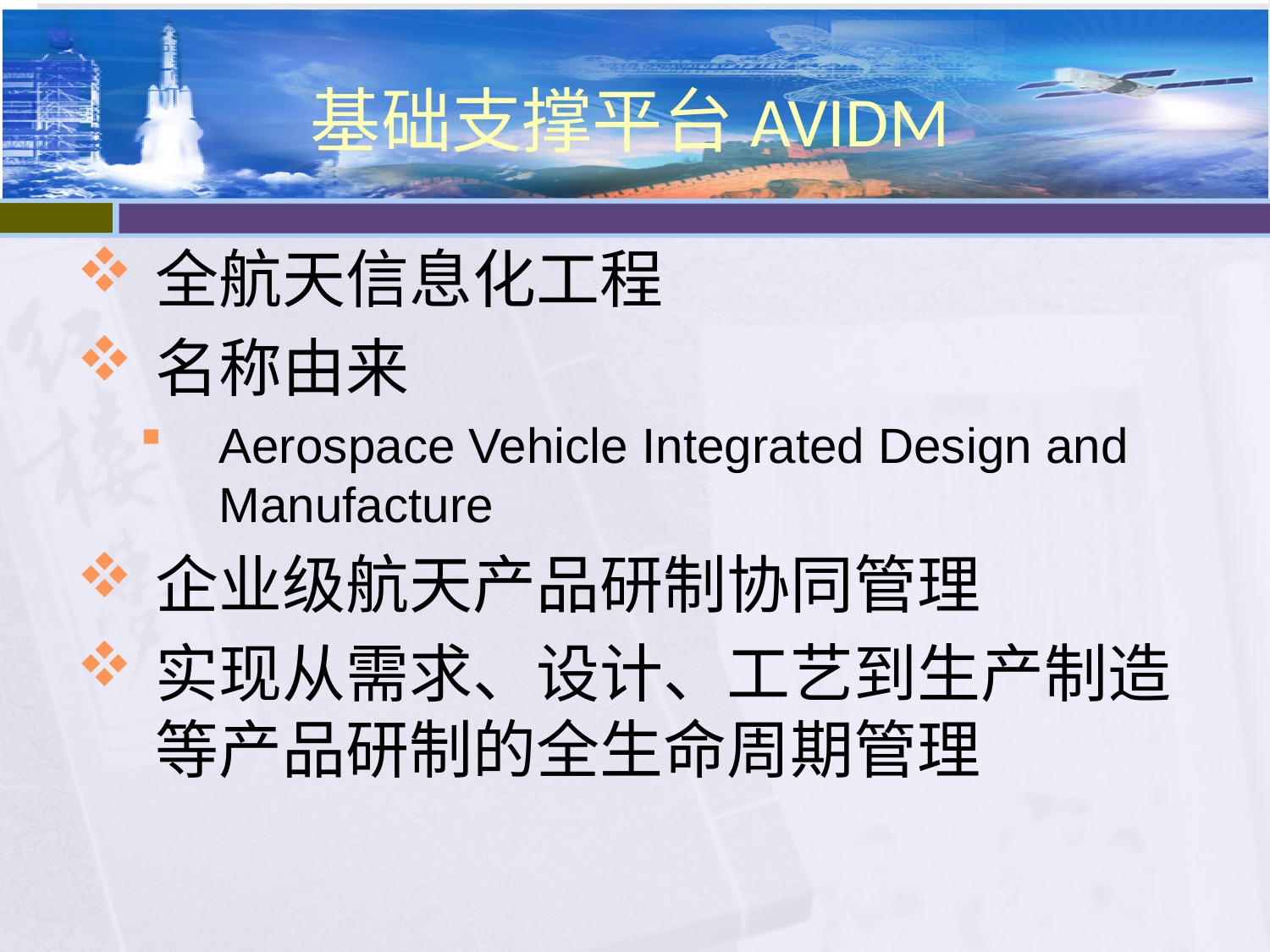

# 基础支撑平台AVIDM

全航天信息化工程
名称由来
Aerospace Vehicle Integrated Design and Manufacture
企业级航天产品研制协同管理
实现从需求、设计、工艺到生产制造等产品研制的全生命周期管理